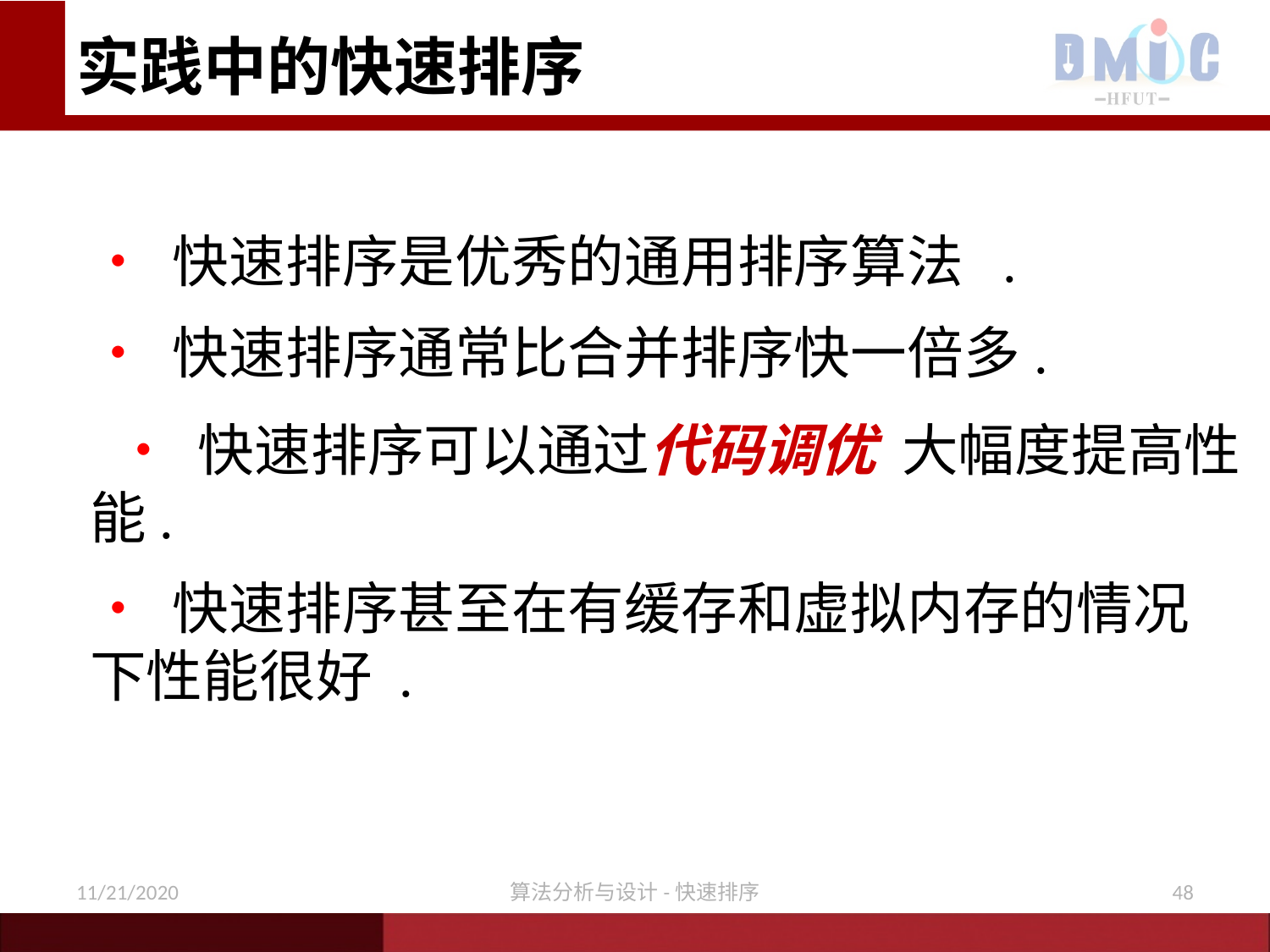

# 实践中的快速排序
• 快速排序是优秀的通用排序算法  .

• 快速排序通常比合并排序快一倍多.

  • 快速排序可以通过代码调优  大幅度提高性能.

• 快速排序甚至在有缓存和虚拟内存的情况下性能很好 .
11/21/2020
算法分析与设计-快速排序
48